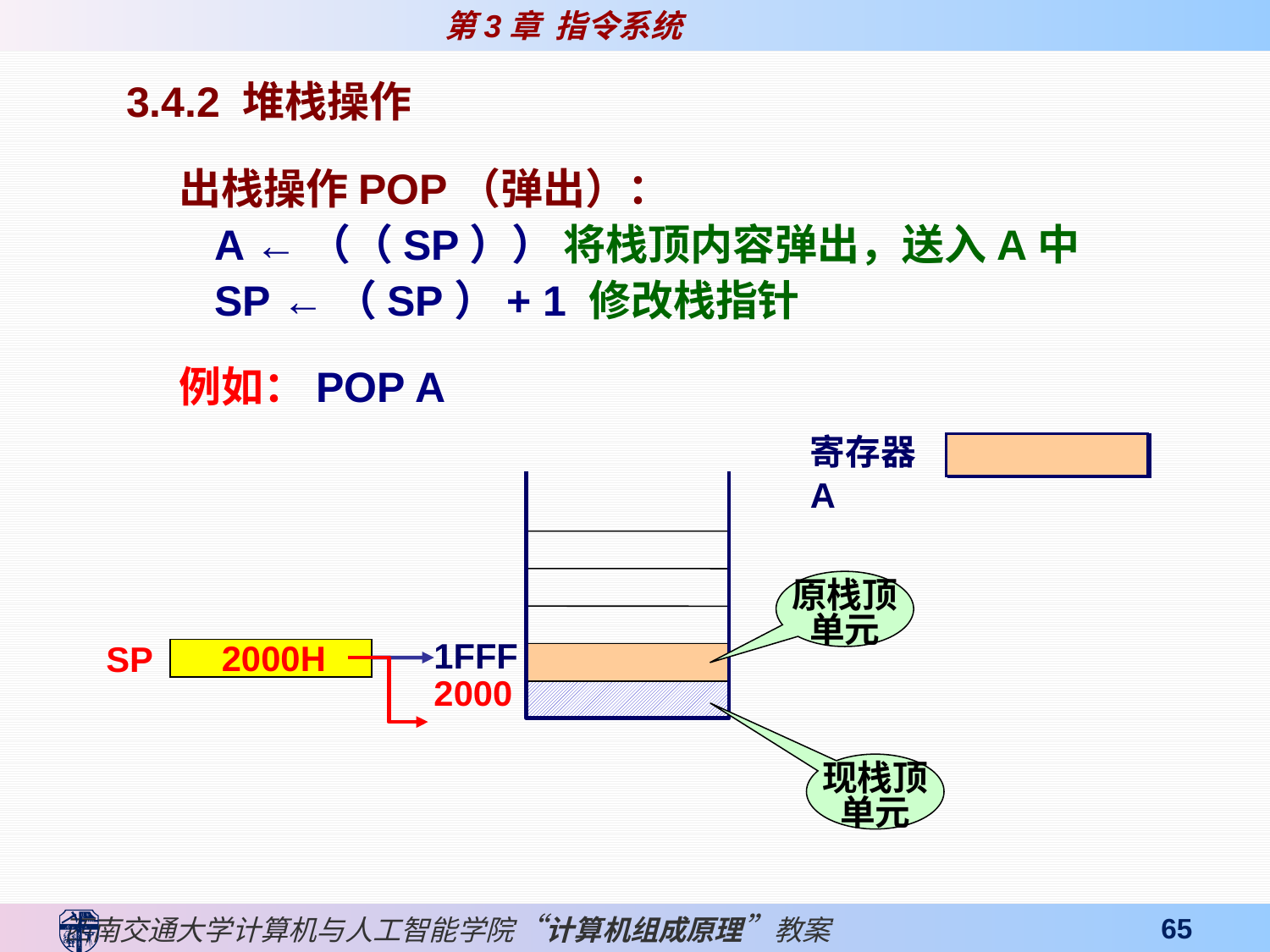

3.4.2 堆栈操作
出栈操作POP（弹出）：
   A ←（（SP）） 将栈顶内容弹出，送入A中
   SP ←（SP）+ 1 修改栈指针

例如：POP A
寄存器A

 2000H

2000
现栈顶
单元
？

原栈顶
单元
1FFF
1FFFH
SP